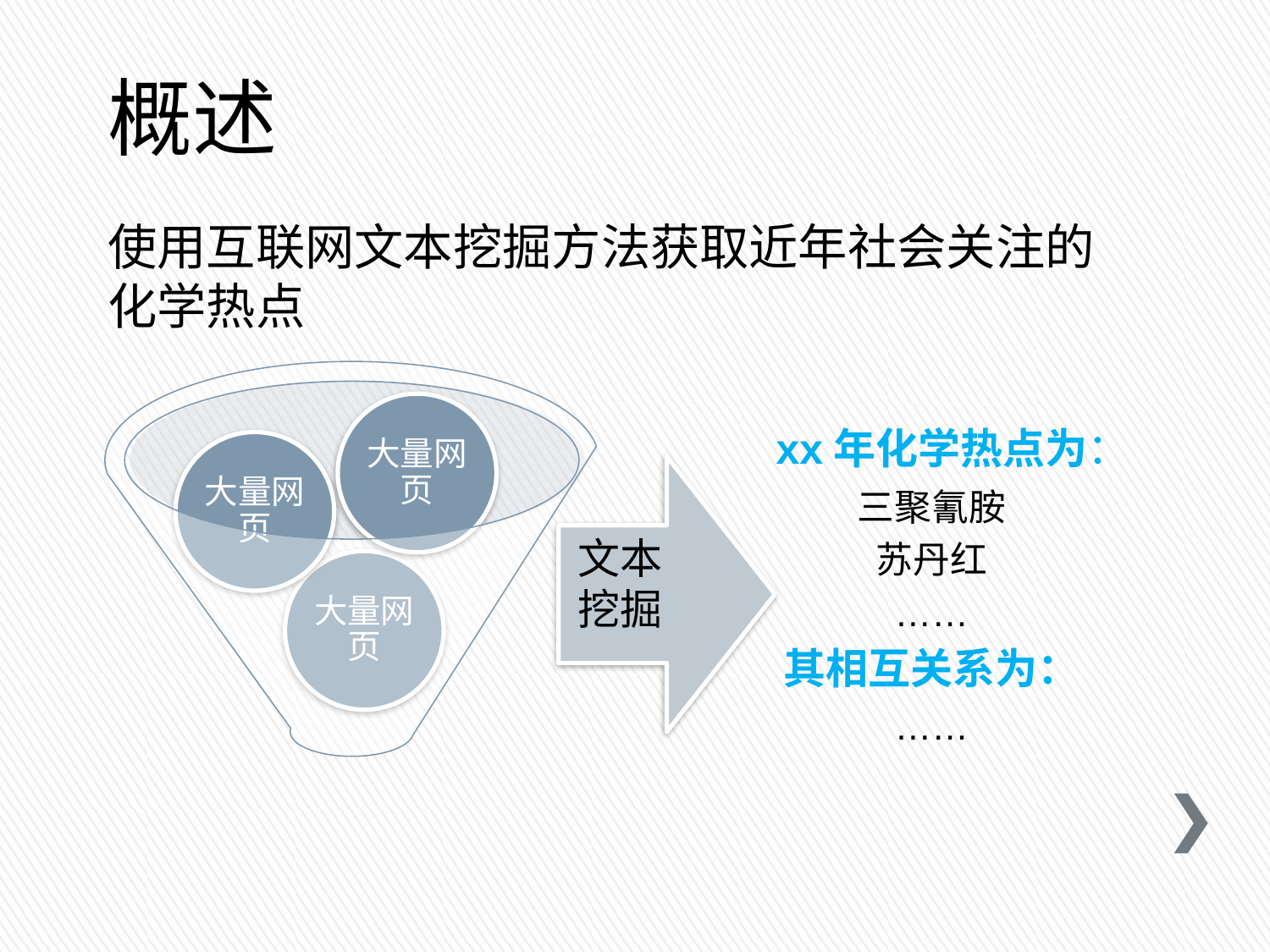

# 概述
使用互联网文本挖掘方法获取近年社会关注的化学热点

xx年化学热点为：
三聚氰胺
苏丹红
……
其相互关系为：
……
大量网页
大量网页
大量网页
文本挖掘